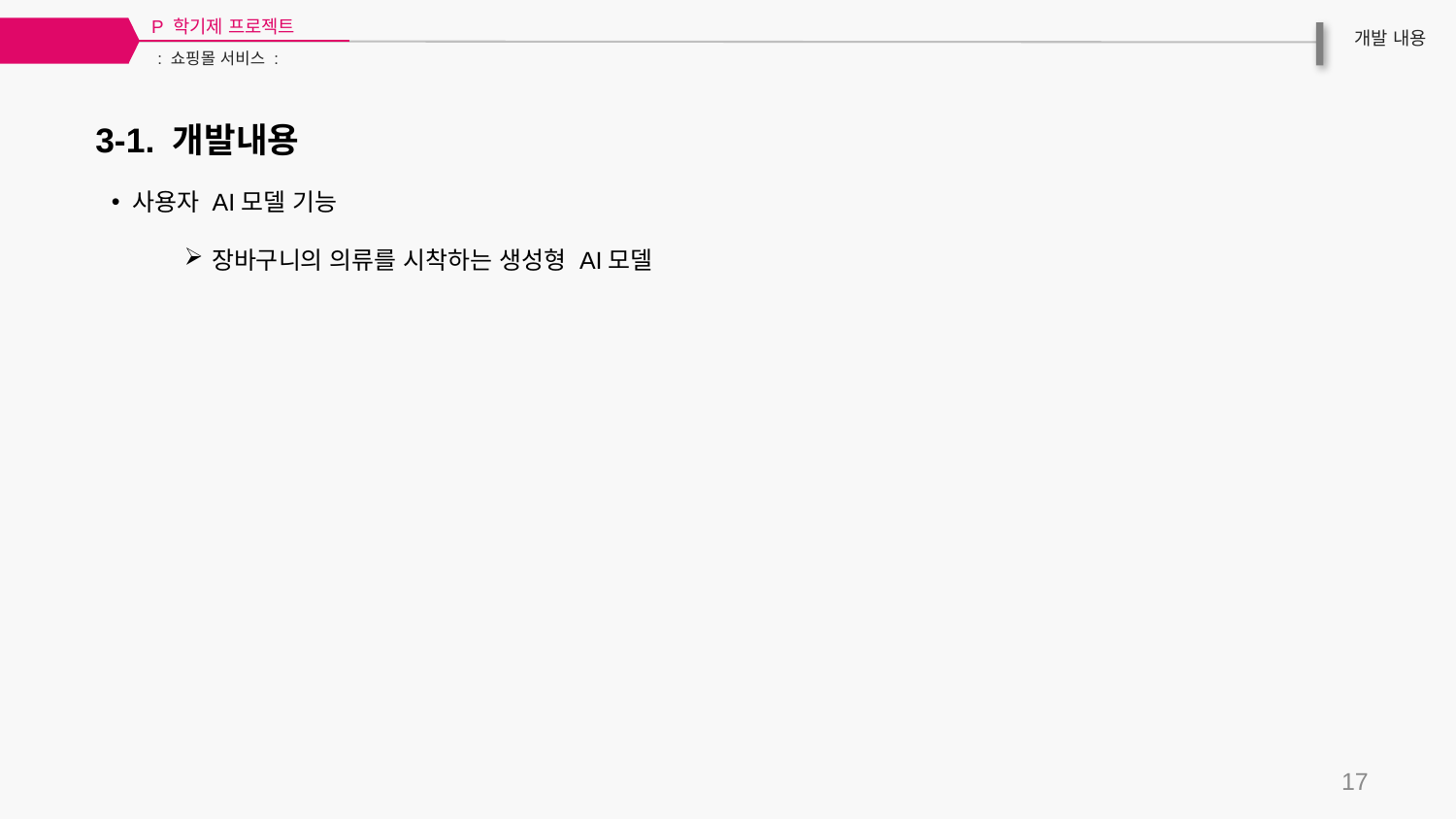

P 학기제 프로젝트

03
개발 내용

: 쇼핑몰 서비스 :
3-1. 개발내용
 사용자 AI모델 기능

장바구니의 의류를 시착하는 생성형 AI모델
17